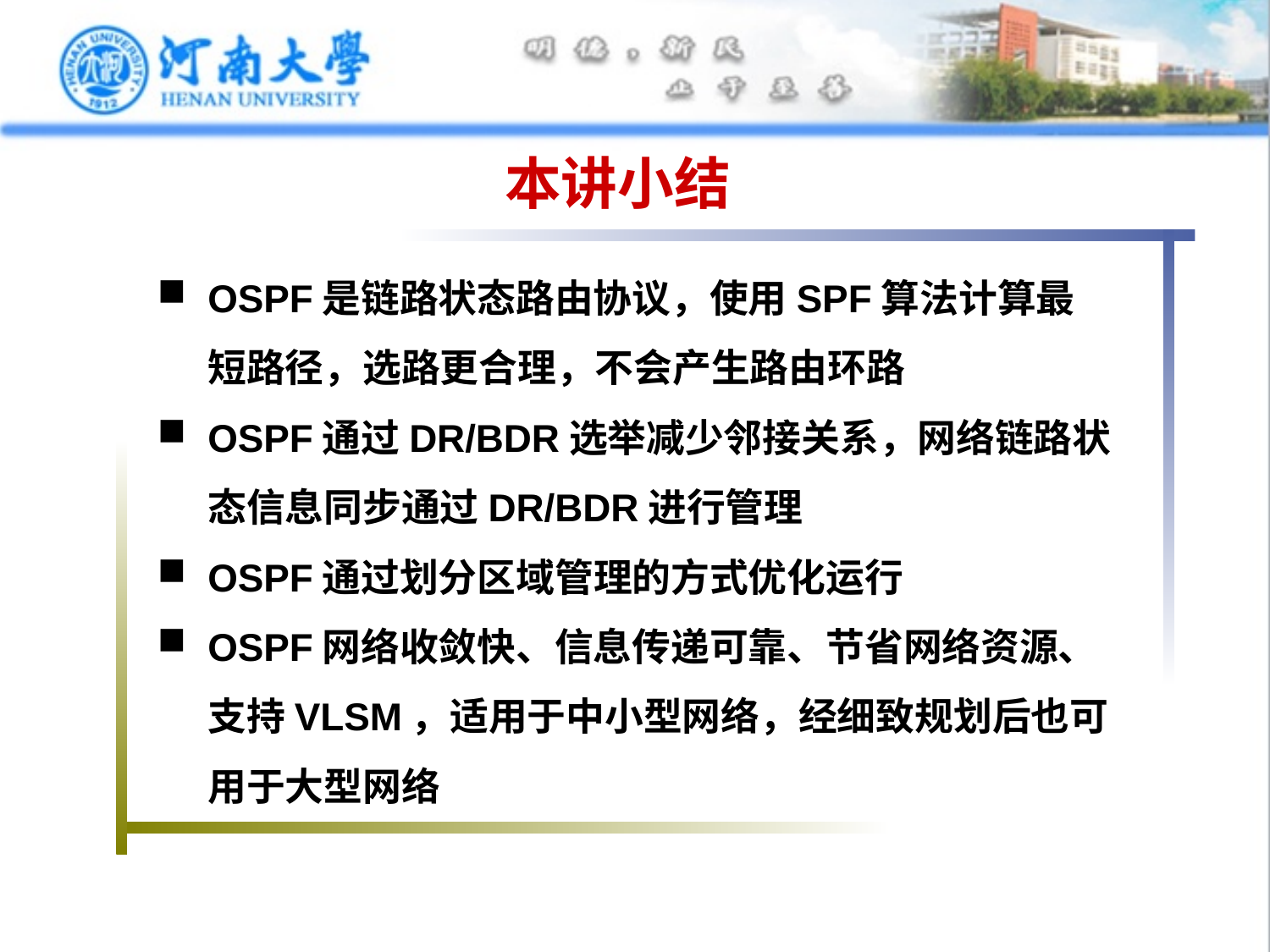

本讲小结

OSPF是链路状态路由协议，使用SPF算法计算最短路径，选路更合理，不会产生路由环路
OSPF通过DR/BDR选举减少邻接关系，网络链路状态信息同步通过DR/BDR进行管理
OSPF通过划分区域管理的方式优化运行
OSPF网络收敛快、信息传递可靠、节省网络资源、支持VLSM，适用于中小型网络，经细致规划后也可用于大型网络